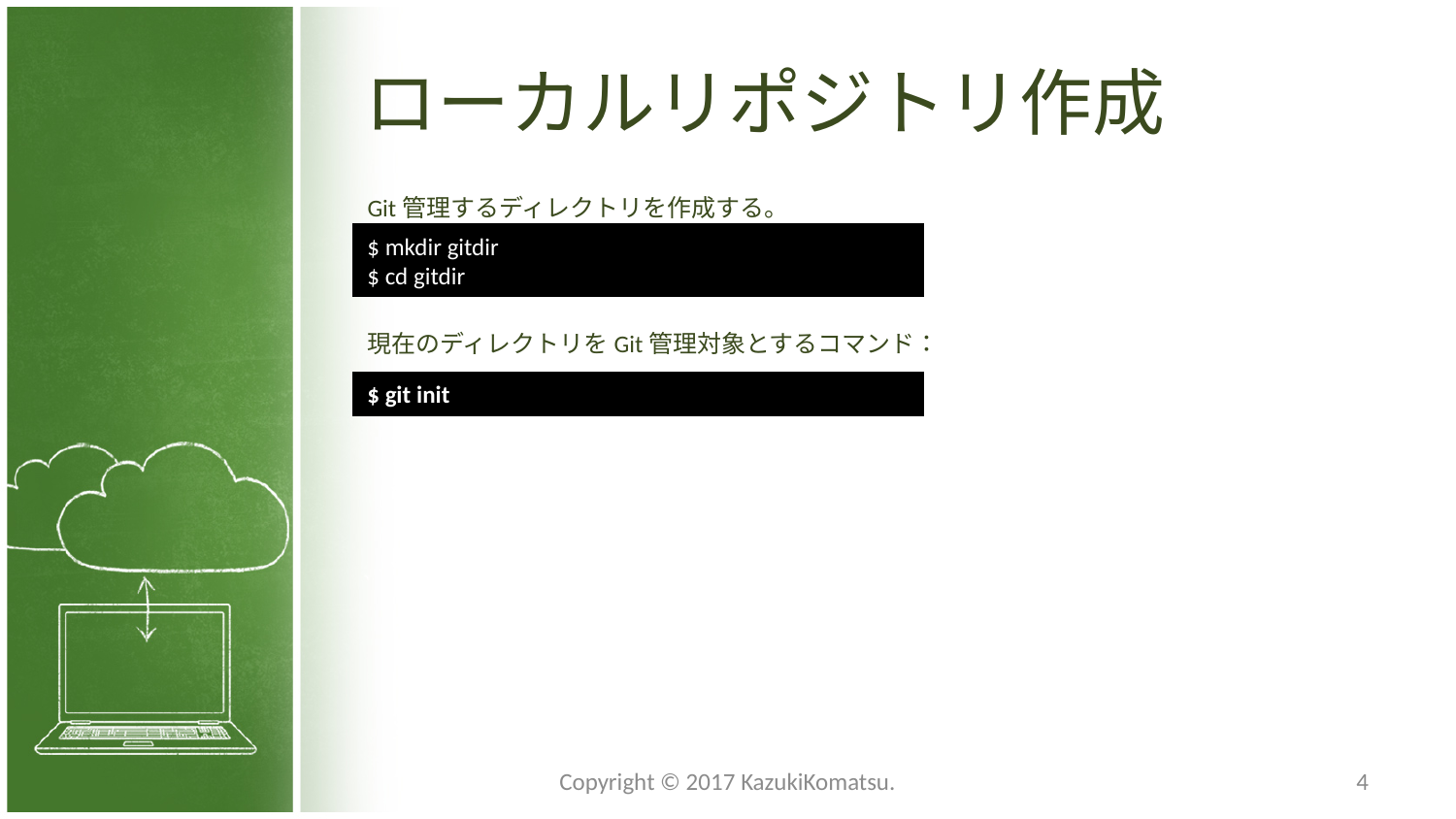

# ローカルリポジトリ作成

Git管理するディレクトリを作成する。

現在のディレクトリをGit管理対象とするコマンド：

$ mkdir gitdir
$ cd gitdir
$ git init
Copyright © 2017 KazukiKomatsu.
4